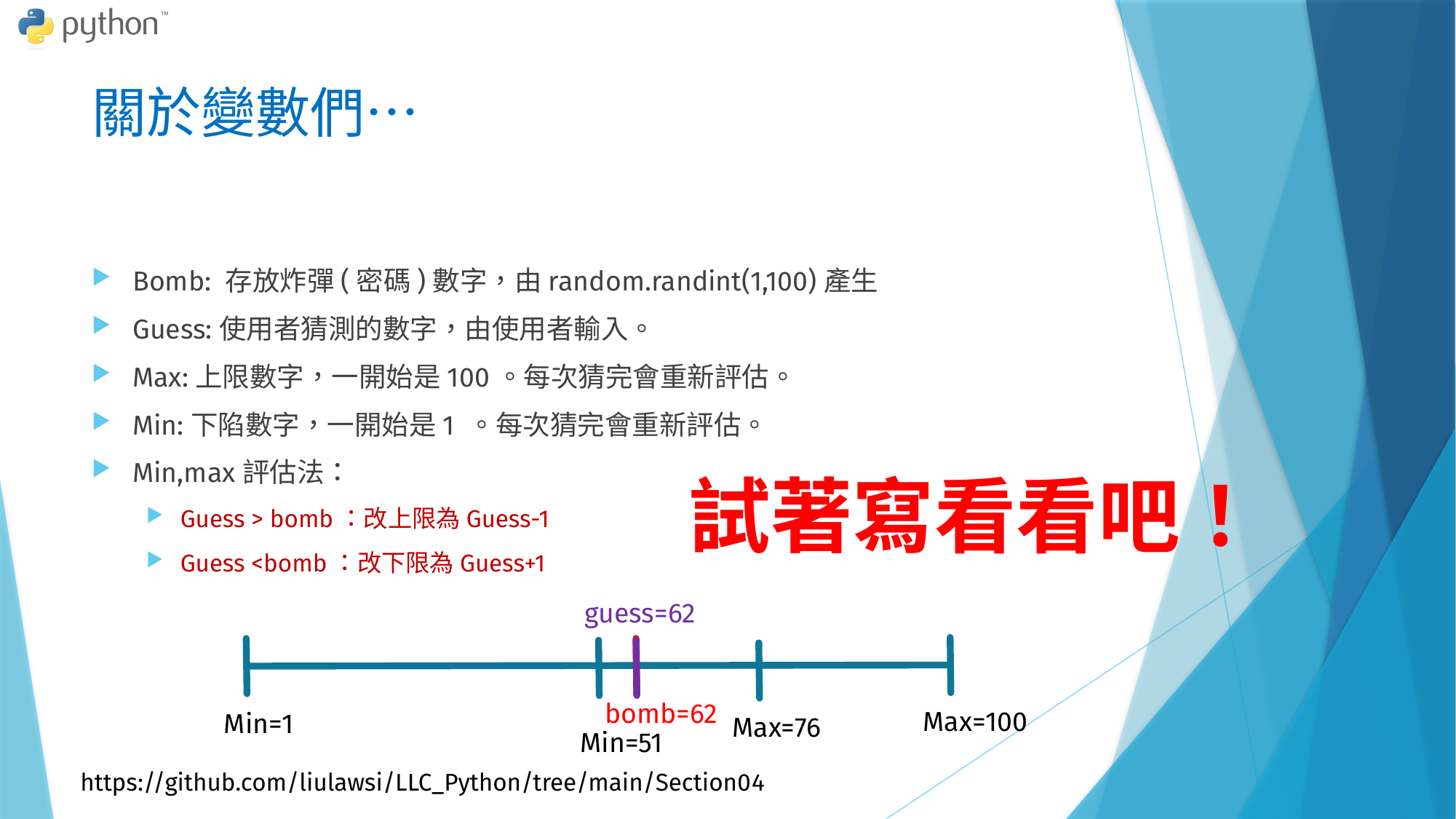

# 關於變數們…
Bomb: 存放炸彈(密碼)數字，由random.randint(1,100)產生
Guess:使用者猜測的數字，由使用者輸入。
Max:上限數字，一開始是100。每次猜完會重新評估。
Min:下陷數字，一開始是1 。每次猜完會重新評估。
Min,max評估法：
Guess > bomb：改上限為Guess-1
Guess <bomb：改下限為Guess+1

試著寫看看吧！
guess=50

guess=62
guess=77

Max=100
Min=1
Min=51
Max=76
bomb=62